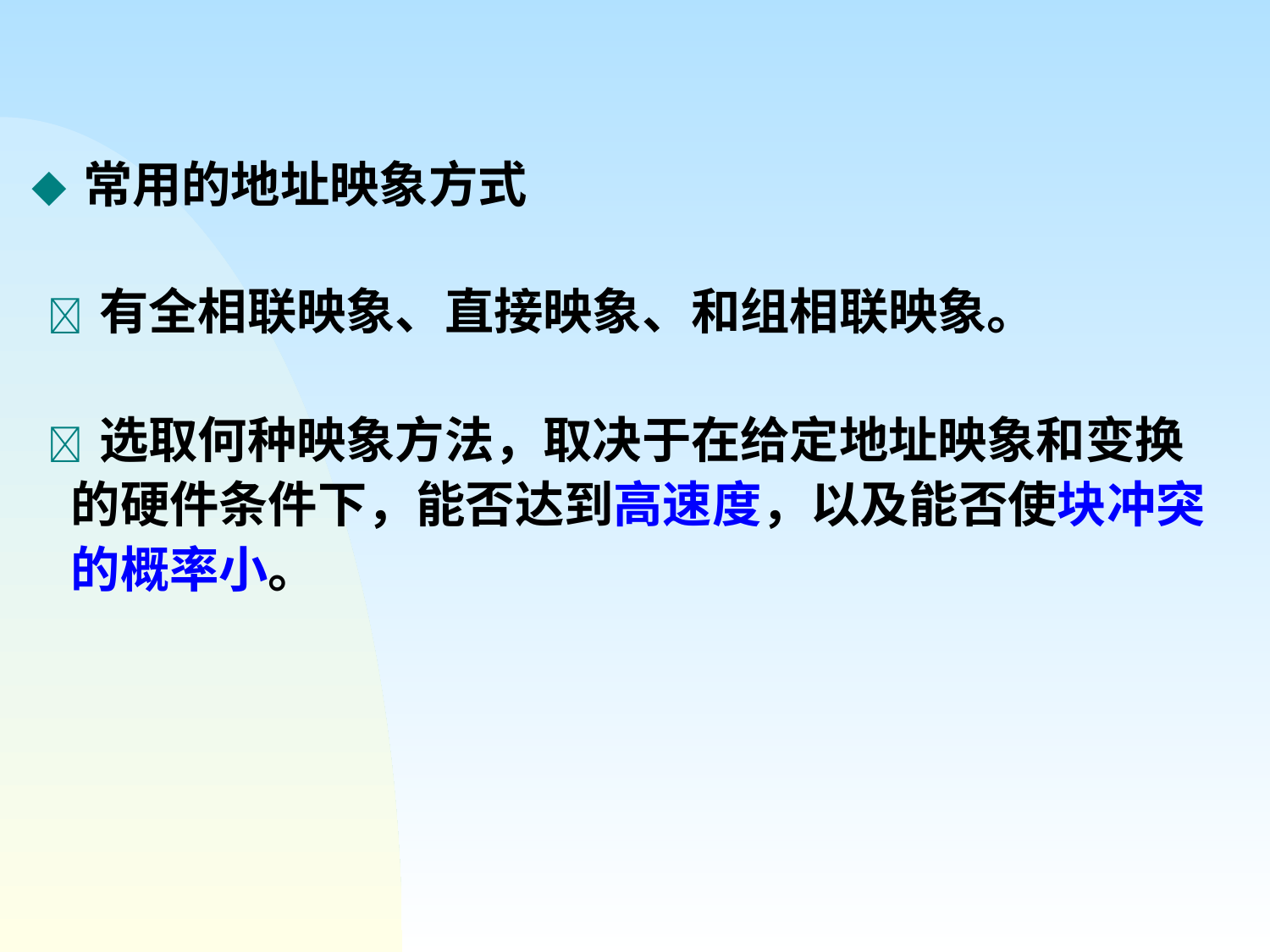

◆ 常用的地址映象方式
  • 有全相联映象、直接映象、和组相联映象。
  • 选取何种映象方法，取决于在给定地址映象和变换的硬件条件下，能否达到高速度，以及能否使块冲突的概率小。
78